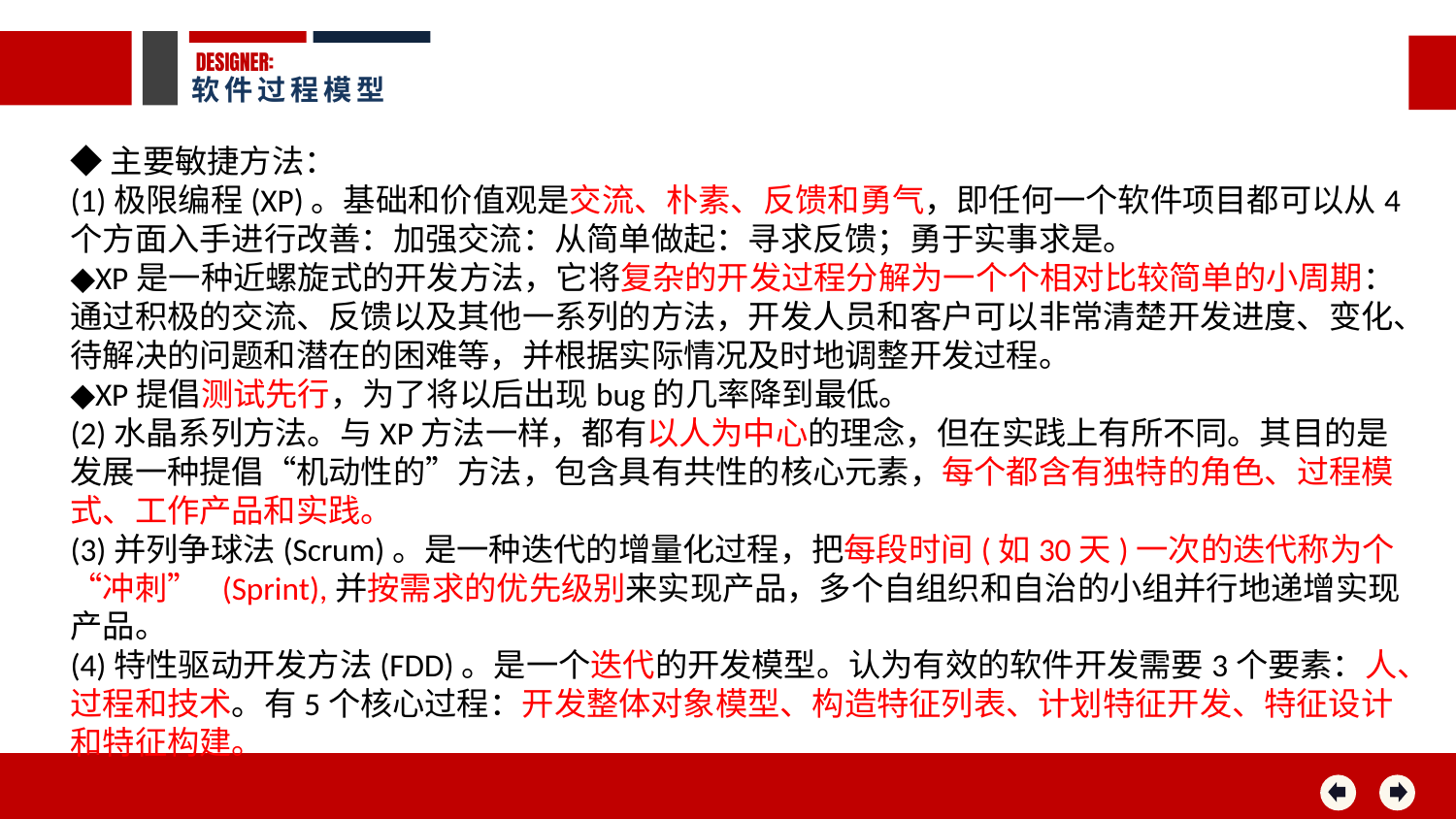

DESIGNER:
软件过程模型
◆主要敏捷方法：
(1)极限编程(XP)。基础和价值观是交流、朴素、反馈和勇气，即任何一个软件项目都可以从4个方面入手进行改善：加强交流：从简单做起：寻求反馈；勇于实事求是。
◆XP是一种近螺旋式的开发方法，它将复杂的开发过程分解为一个个相对比较简单的小周期：通过积极的交流、反馈以及其他一系列的方法，开发人员和客户可以非常清楚开发进度、变化、待解决的问题和潜在的困难等，并根据实际情况及时地调整开发过程。
◆XP提倡测试先行，为了将以后出现bug的几率降到最低。
(2)水晶系列方法。与XP方法一样，都有以人为中心的理念，但在实践上有所不同。其目的是发展一种提倡“机动性的”方法，包含具有共性的核心元素，每个都含有独特的角色、过程模式、工作产品和实践。
(3)并列争球法(Scrum)。是一种迭代的增量化过程，把每段时间(如30天)一次的迭代称为个“冲刺”  (Sprint),并按需求的优先级别来实现产品，多个自组织和自治的小组并行地递增实现产品。
(4)特性驱动开发方法(FDD)。是一个迭代的开发模型。认为有效的软件开发需要3个要素：人、过程和技术。有5个核心过程：开发整体对象模型、构造特征列表、计划特征开发、特征设计和特征构建。